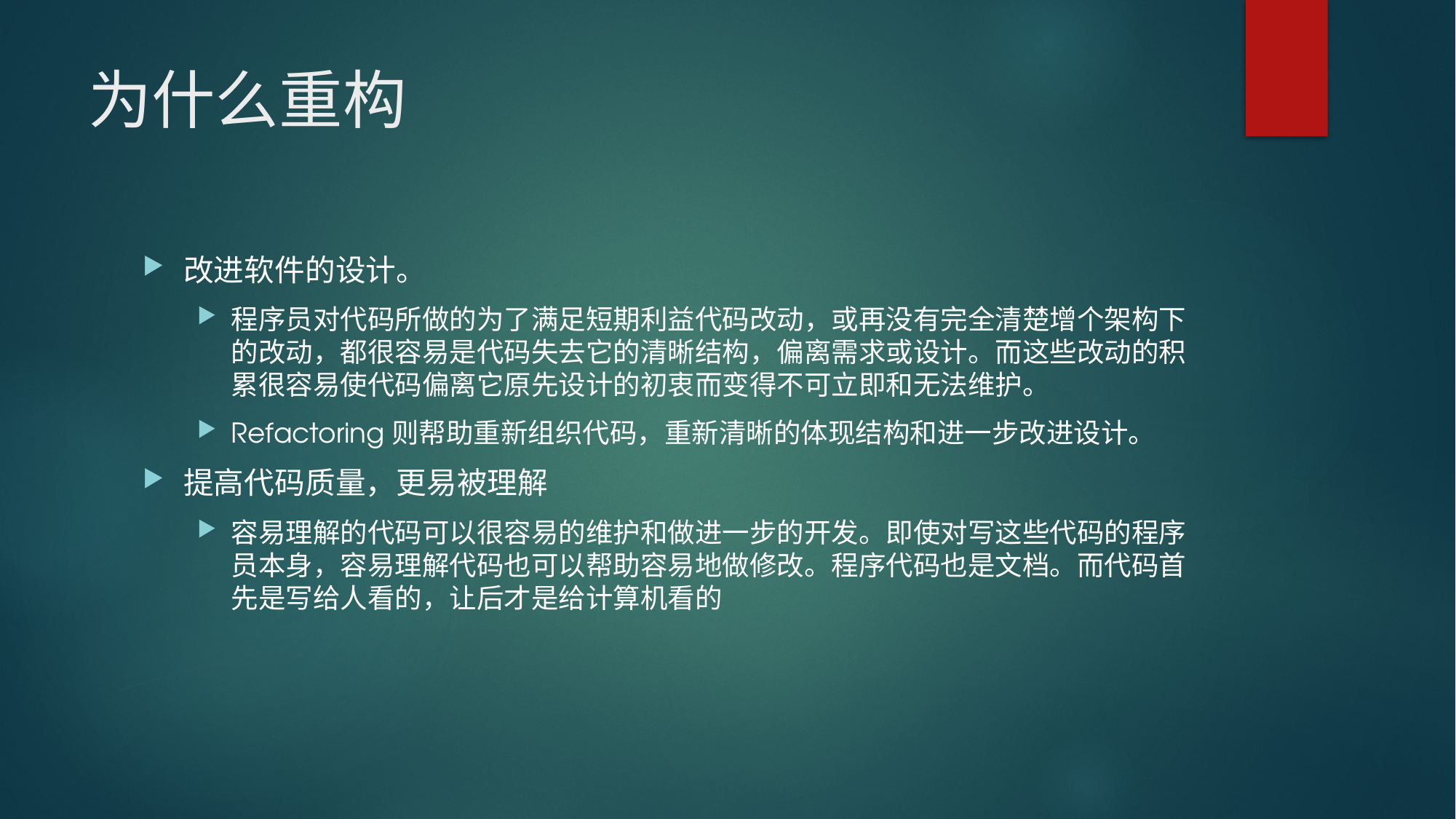

# 为什么重构
改进软件的设计。
程序员对代码所做的为了满足短期利益代码改动，或再没有完全清楚增个架构下的改动，都很容易是代码失去它的清晰结构，偏离需求或设计。而这些改动的积累很容易使代码偏离它原先设计的初衷而变得不可立即和无法维护。
Refactoring则帮助重新组织代码，重新清晰的体现结构和进一步改进设计。
提高代码质量，更易被理解
容易理解的代码可以很容易的维护和做进一步的开发。即使对写这些代码的程序员本身，容易理解代码也可以帮助容易地做修改。程序代码也是文档。而代码首先是写给人看的，让后才是给计算机看的